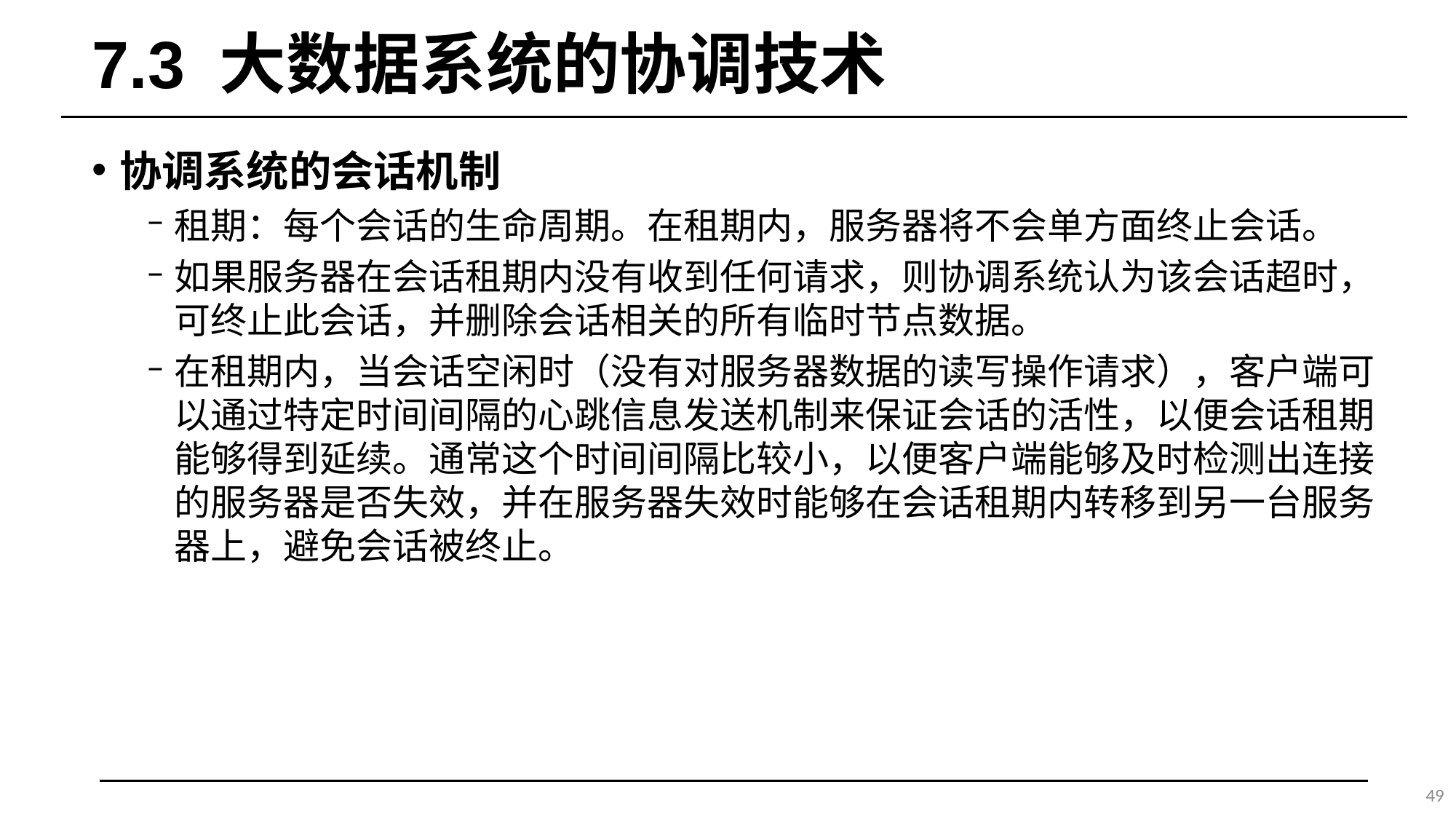

# 7.3 大数据系统的协调技术
协调系统的会话机制
租期：每个会话的生命周期。在租期内，服务器将不会单方面终止会话。
如果服务器在会话租期内没有收到任何请求，则协调系统认为该会话超时，可终止此会话，并删除会话相关的所有临时节点数据。
在租期内，当会话空闲时（没有对服务器数据的读写操作请求），客户端可以通过特定时间间隔的心跳信息发送机制来保证会话的活性，以便会话租期能够得到延续。通常这个时间间隔比较小，以便客户端能够及时检测出连接的服务器是否失效，并在服务器失效时能够在会话租期内转移到另一台服务器上，避免会话被终止。
49